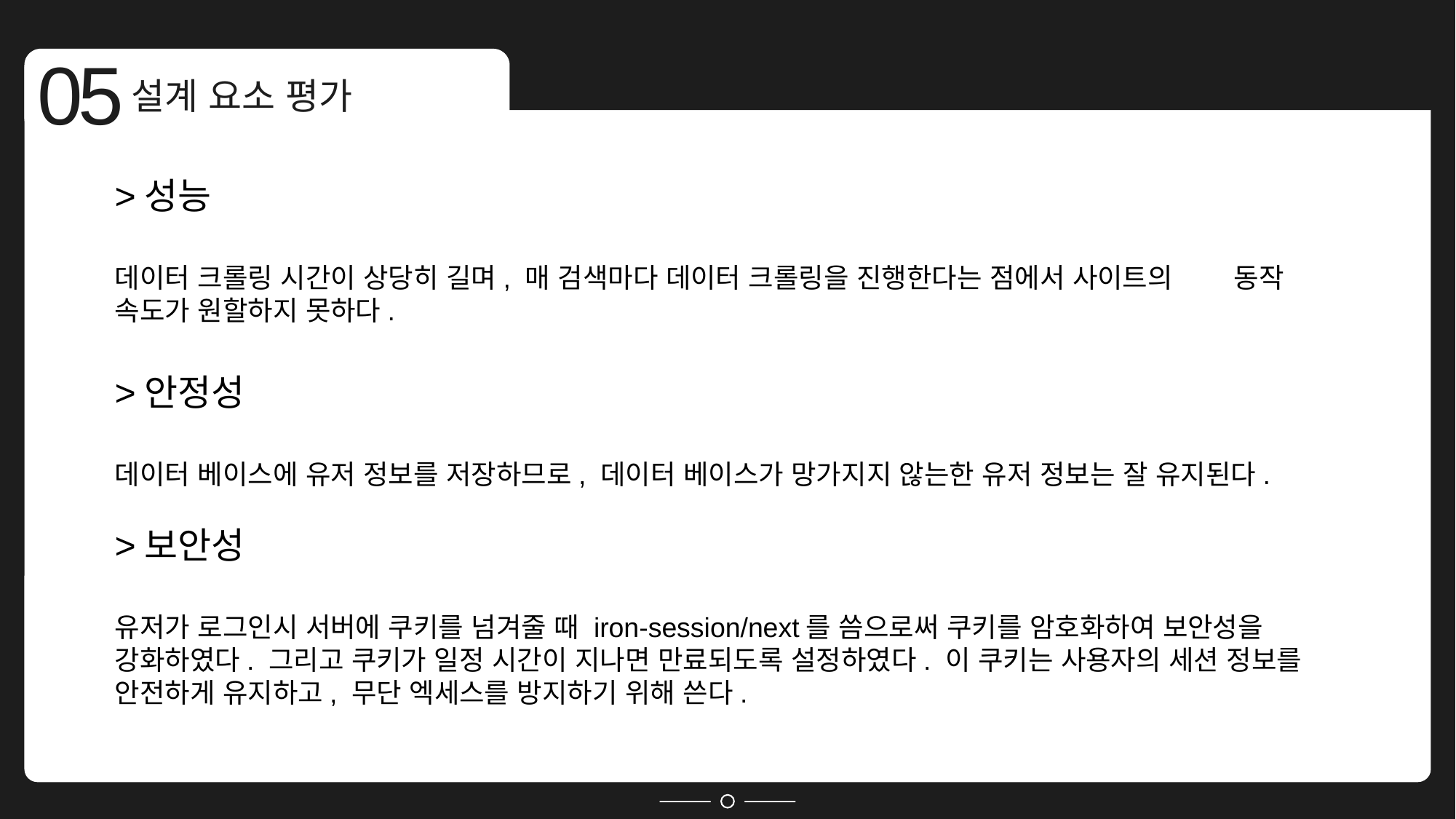

05
설계 요소 평가
>성능

데이터 크롤링 시간이 상당히 길며, 매 검색마다 데이터 크롤링을 진행한다는 점에서 사이트의        동작 속도가 원할하지 못하다.

>안정성

데이터 베이스에 유저 정보를 저장하므로, 데이터 베이스가 망가지지 않는한 유저 정보는 잘 유지된다.

>보안성

유저가 로그인시 서버에 쿠키를 넘겨줄 때 iron-session/next를 씀으로써 쿠키를 암호화하여 보안성을 강화하였다. 그리고 쿠키가 일정 시간이 지나면 만료되도록 설정하였다. 이 쿠키는 사용자의 세션 정보를 안전하게 유지하고, 무단 엑세스를 방지하기 위해 쓴다.